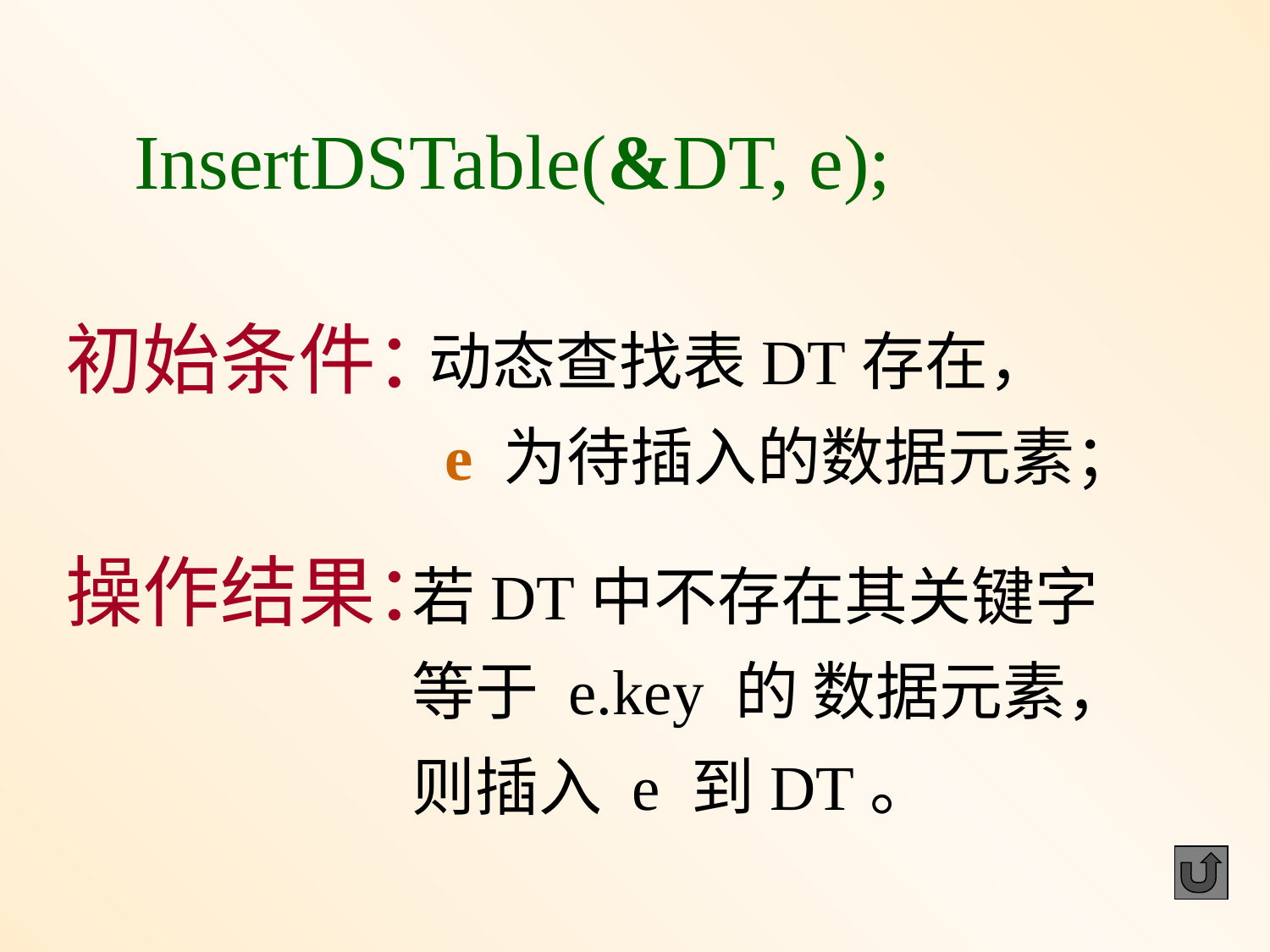

InsertDSTable(&DT, e);
初始条件：

操作结果：
动态查找表DT存在，
 e 为待插入的数据元素；
若DT中不存在其关键字
等于 e.key 的 数据元素，
则插入 e 到DT。